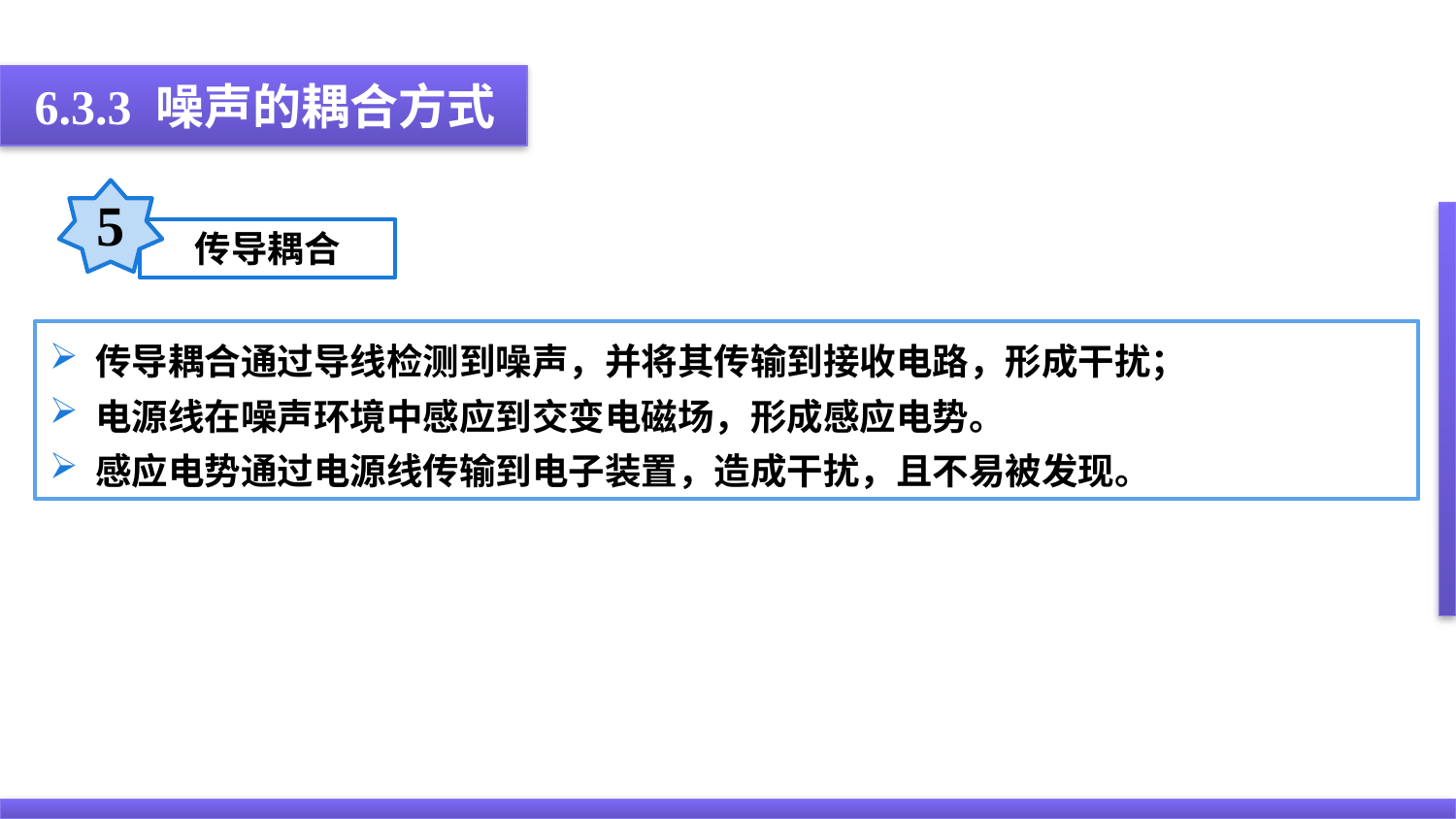

6.3.3 噪声的耦合方式
5
传导耦合
传导耦合通过导线检测到噪声，并将其传输到接收电路，形成干扰；
电源线在噪声环境中感应到交变电磁场，形成感应电势。
感应电势通过电源线传输到电子装置，造成干扰，且不易被发现。